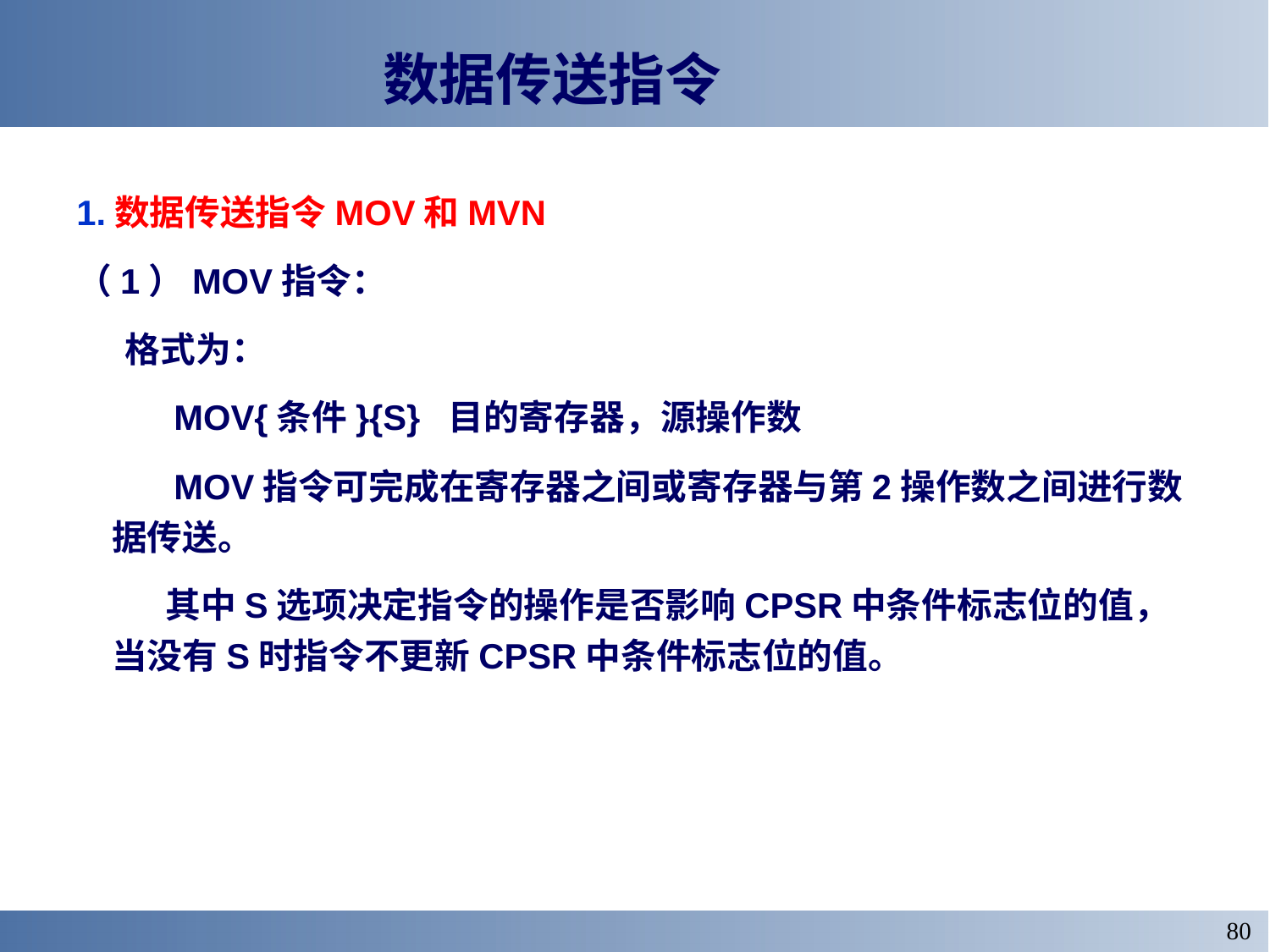

# 数据传送指令
1.数据传送指令MOV和MVN
（1）MOV指令：
     格式为：
          MOV{条件}{S}  目的寄存器，源操作数
          MOV指令可完成在寄存器之间或寄存器与第2操作数之间进行数据传送。
          其中S选项决定指令的操作是否影响CPSR中条件标志位的值，当没有S时指令不更新CPSR中条件标志位的值。